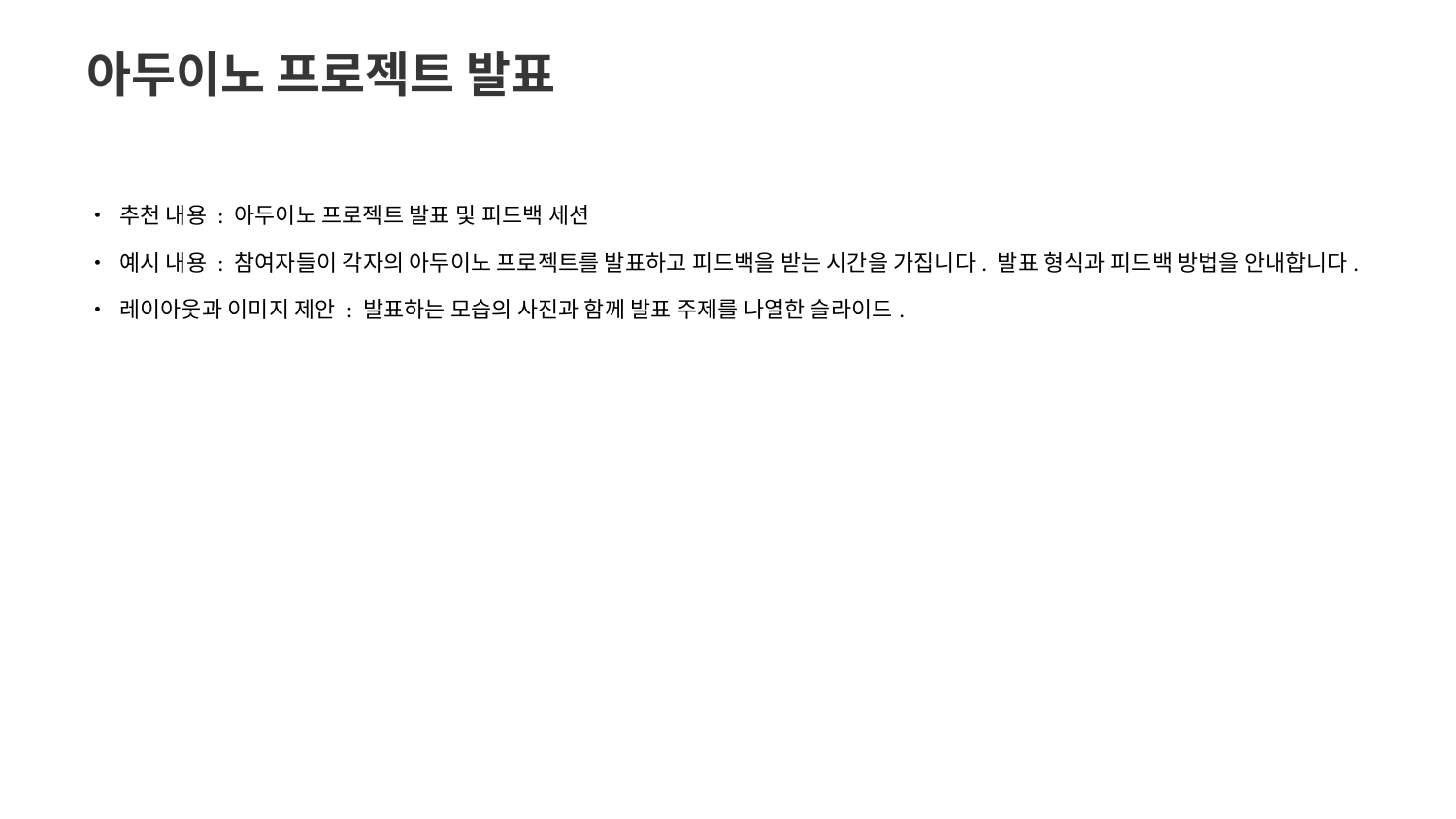

아두이노 프로젝트 발표
• 추천 내용 : 아두이노 프로젝트 발표 및 피드백 세션
• 예시 내용 : 참여자들이 각자의 아두이노 프로젝트를 발표하고 피드백을 받는 시간을 가집니다. 발표 형식과 피드백 방법을 안내합니다.
• 레이아웃과 이미지 제안 : 발표하는 모습의 사진과 함께 발표 주제를 나열한 슬라이드.